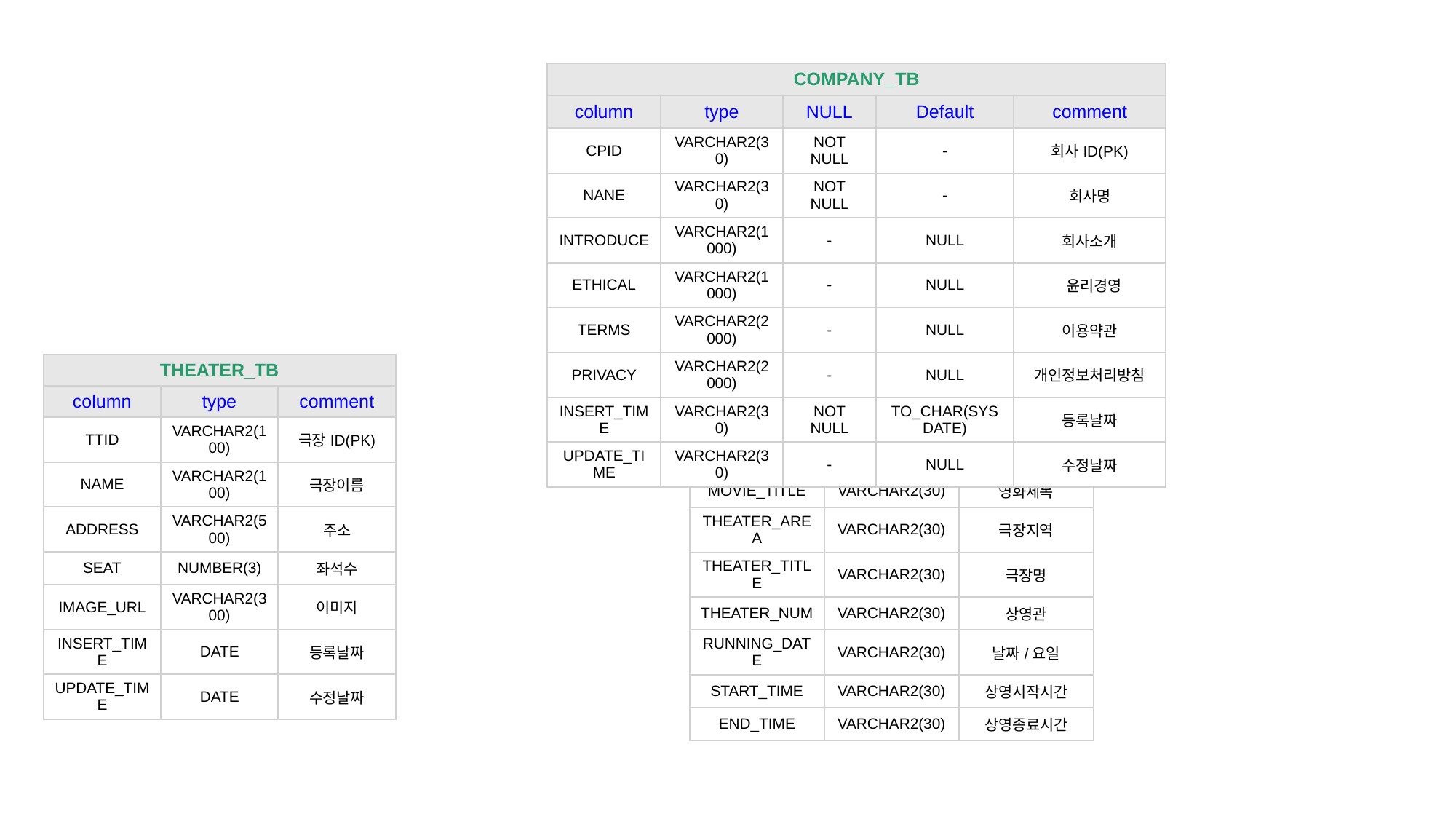

| COMPANY\_TB |  |  |  |  |
| --- | --- | --- | --- | --- |
| column | type | NULL | Default | comment |
| CPID | VARCHAR2(30) | NOT NULL | - | 회사ID(PK) |
| NANE | VARCHAR2(30) | NOT NULL | - | 회사명 |
| INTRODUCE | VARCHAR2(1000) | - | NULL | 회사소개 |
| ETHICAL | VARCHAR2(1000) | - | NULL | 윤리경영 |
| TERMS | VARCHAR2(2000) | - | NULL | 이용약관 |
| PRIVACY | VARCHAR2(2000) | - | NULL | 개인정보처리방침 |
| INSERT\_TIME | VARCHAR2(30) | NOT NULL | TO\_CHAR(SYSDATE) | 등록날짜 |
| UPDATE\_TIME | VARCHAR2(30) | - | NULL | 수정날짜 |
| THEATER\_TB |  |  |
| --- | --- | --- |
| column | type | comment |
| TTID | VARCHAR2(100) | 극장ID(PK) |
| NAME | VARCHAR2(100) | 극장이름 |
| ADDRESS | VARCHAR2(500) | 주소 |
| SEAT | NUMBER(3) | 좌석수 |
| IMAGE\_URL | VARCHAR2(300) | 이미지 |
| INSERT\_TIME | DATE | 등록날짜 |
| UPDATE\_TIME | DATE | 수정날짜 |
| EXAM2\_TB |  |  |
| --- | --- | --- |
| column | type | comment |
| MOVIE\_TITLE | VARCHAR2(30) | 영화제목 |
| THEATER\_AREA | VARCHAR2(30) | 극장지역 |
| THEATER\_TITLE | VARCHAR2(30) | 극장명 |
| THEATER\_NUM | VARCHAR2(30) | 상영관 |
| RUNNING\_DATE | VARCHAR2(30) | 날짜/요일 |
| START\_TIME | VARCHAR2(30) | 상영시작시간 |
| END\_TIME | VARCHAR2(30) | 상영종료시간 |